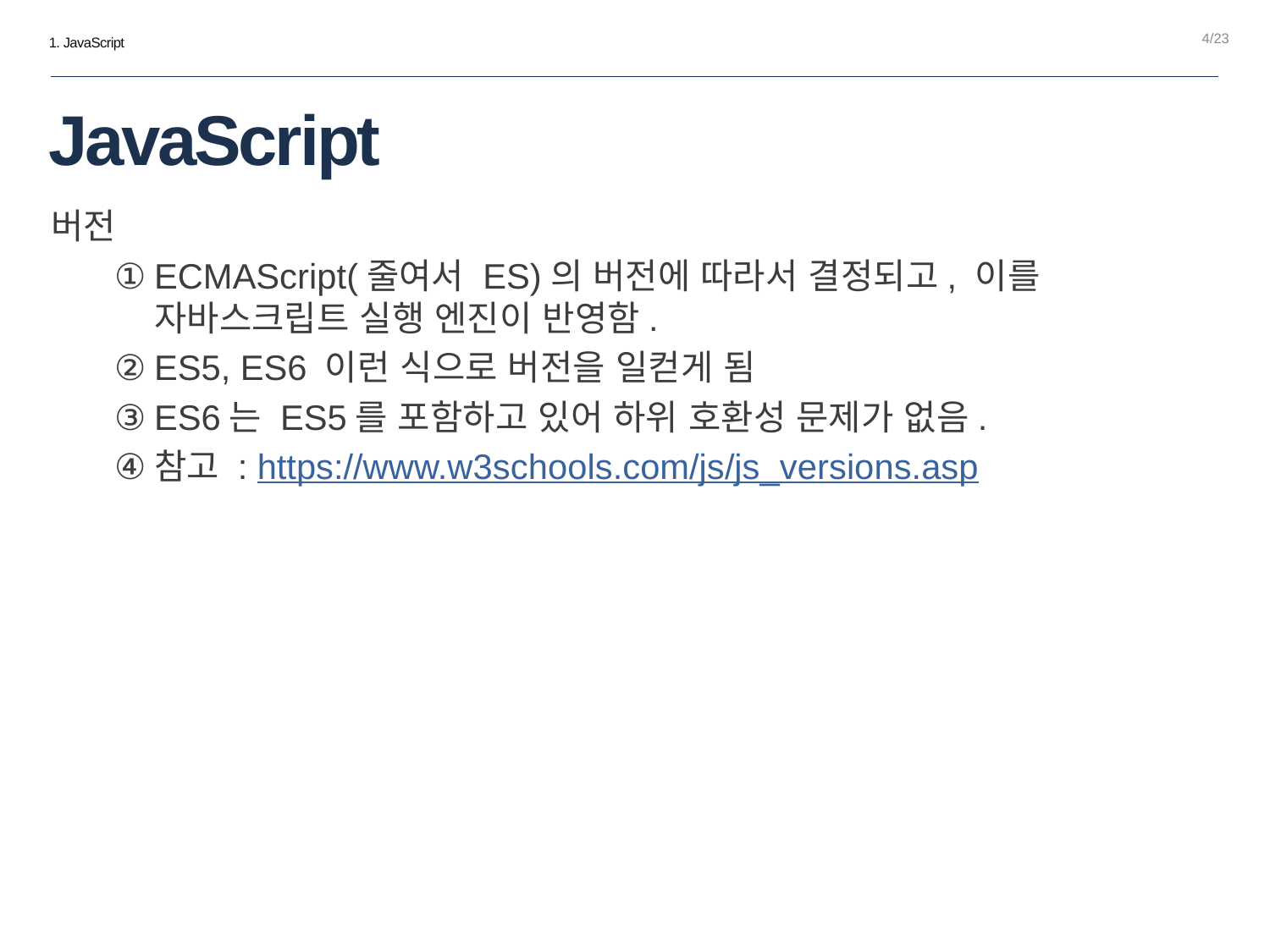

4
1. JavaScript
# JavaScript
버전
ECMAScript(줄여서 ES)의 버전에 따라서 결정되고, 이를 자바스크립트 실행 엔진이 반영함.
ES5, ES6 이런 식으로 버전을 일컫게 됨
ES6는 ES5를 포함하고 있어 하위 호환성 문제가 없음.
참고 : https://www.w3schools.com/js/js_versions.asp